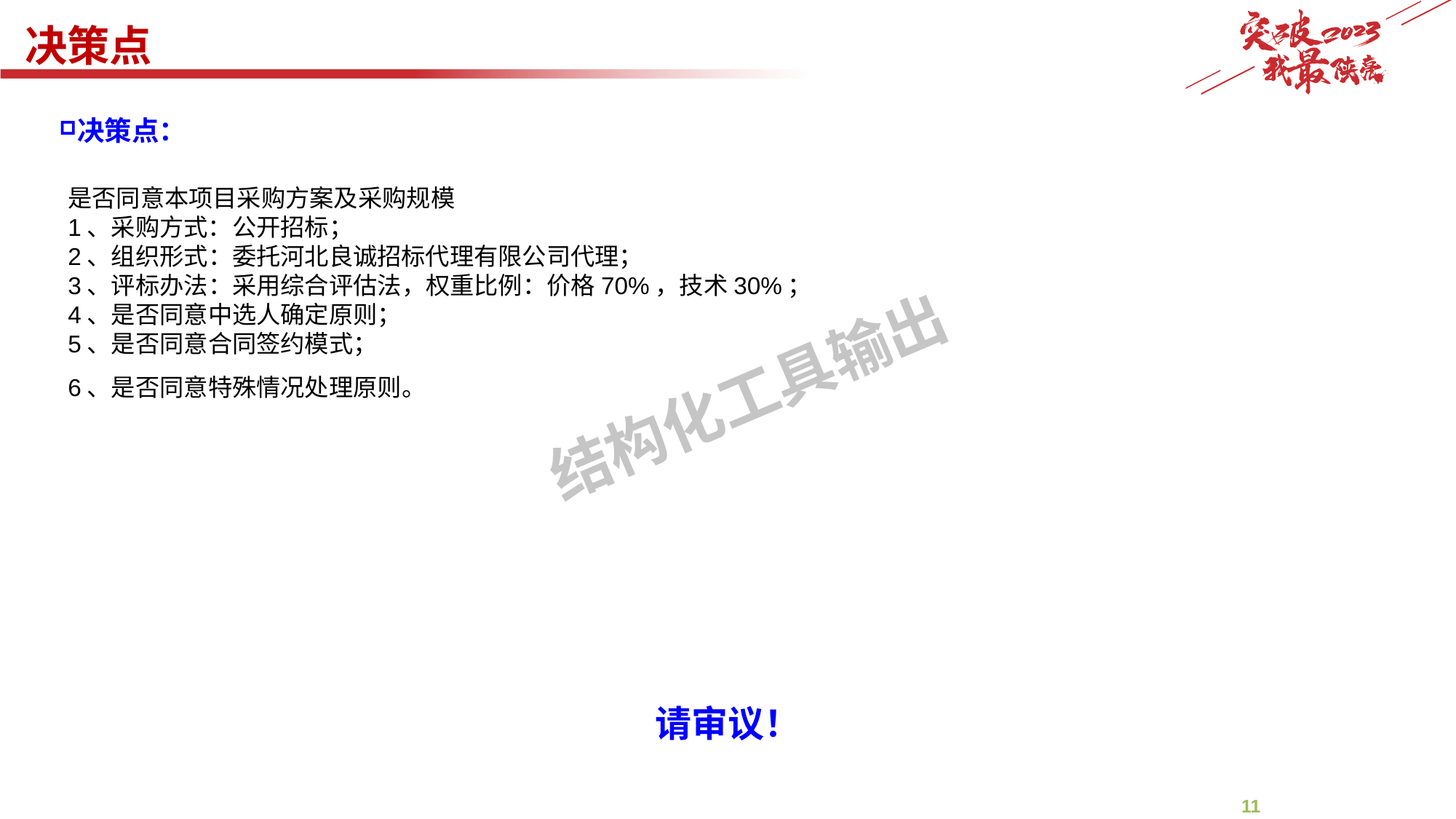

决策点
决策点：
是否同意本项目采购方案及采购规模
1、采购方式：公开招标；
2、组织形式：委托河北良诚招标代理有限公司代理；
3、评标办法：采用综合评估法，权重比例：价格70%，技术30%；
4、是否同意中选人确定原则；
5、是否同意合同签约模式；
6、是否同意特殊情况处理原则。
请审议！
11